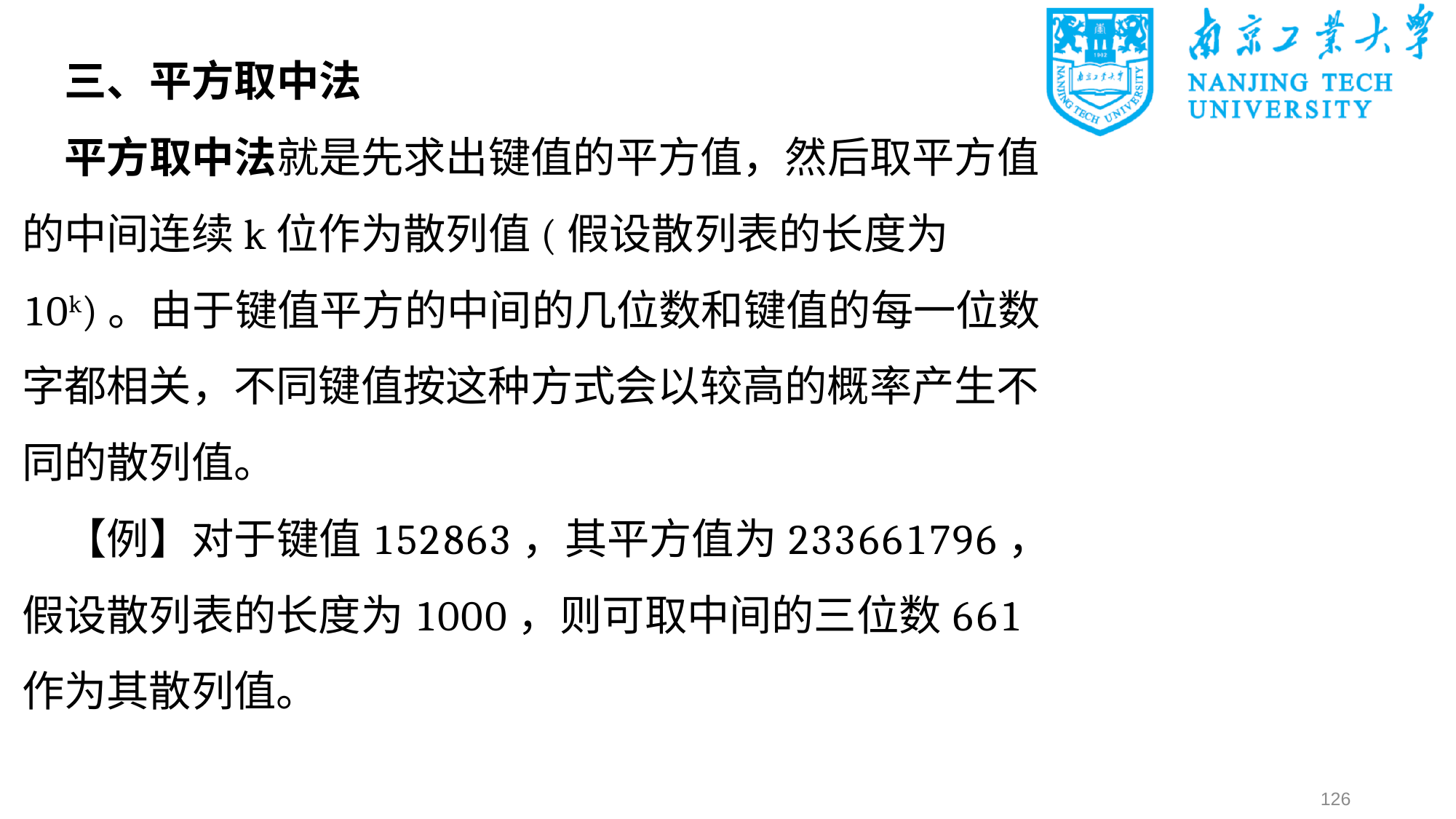

三、平方取中法
平方取中法就是先求出键值的平方值，然后取平方值的中间连续k位作为散列值(假设散列表的长度为10k)。由于键值平方的中间的几位数和键值的每一位数字都相关，不同键值按这种方式会以较高的概率产生不同的散列值。
【例】对于键值152863，其平方值为233661796，假设散列表的长度为1000，则可取中间的三位数661作为其散列值。
126